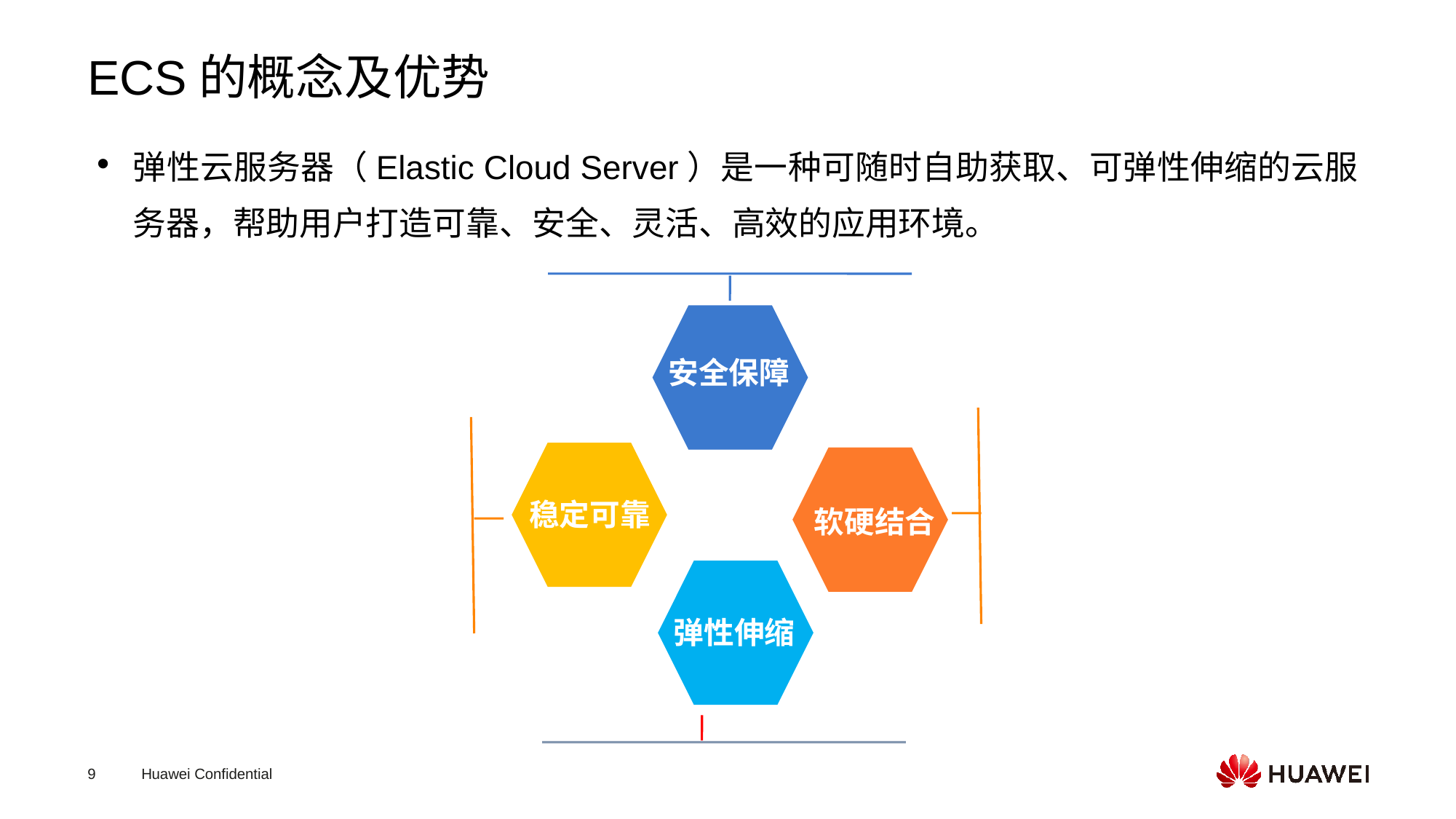

# ECS的概念及优势
弹性云服务器（Elastic Cloud Server）是一种可随时自助获取、可弹性伸缩的云服务器，帮助用户打造可靠、安全、灵活、高效的应用环境。

安全保障

稳定可靠

软硬结合

弹性伸缩